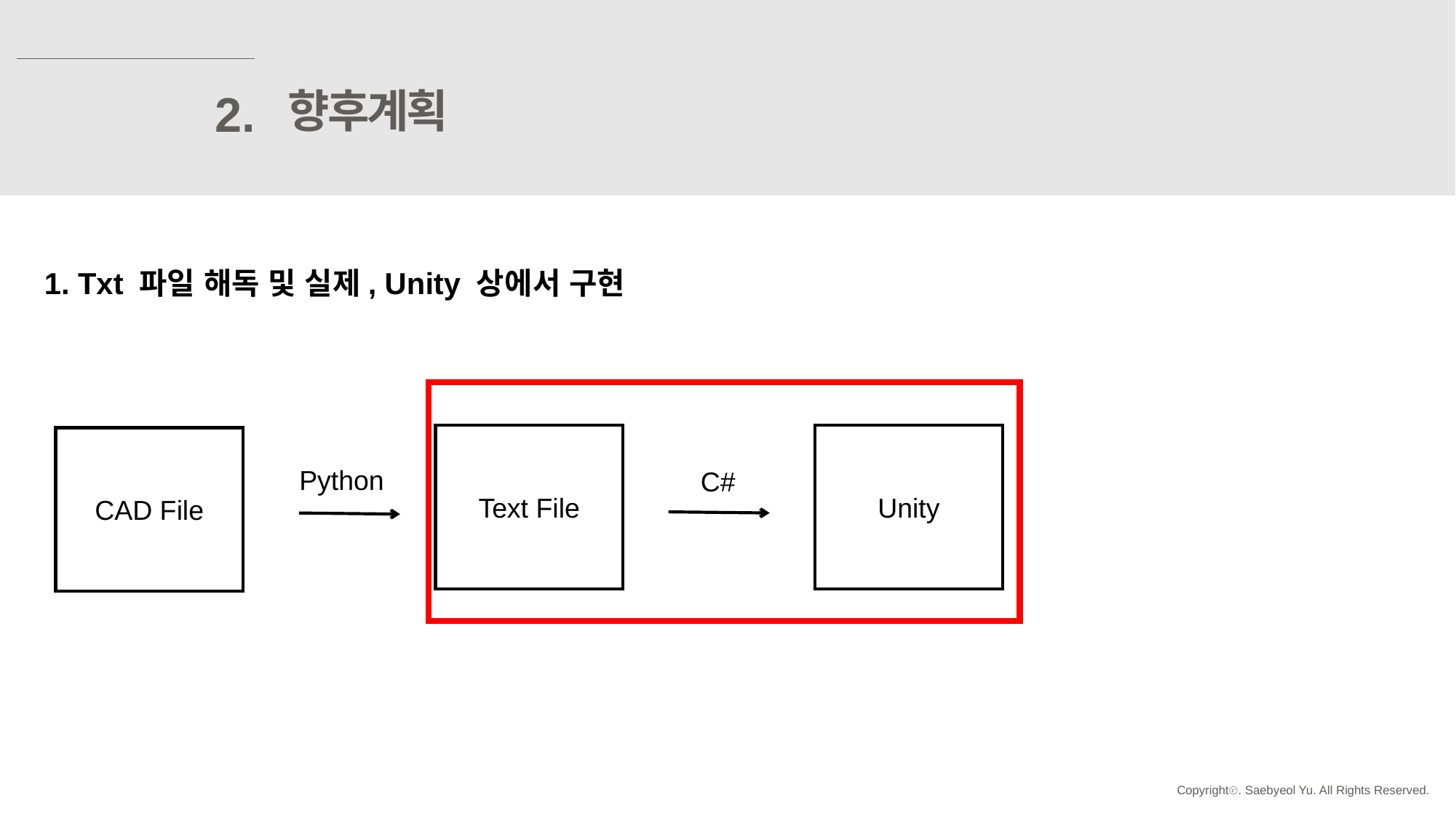

향후계획
2.

    1. Txt 파일 해독 및 실제, Unity 상에서 구현

Text File
Unity
CAD File
Python
C#